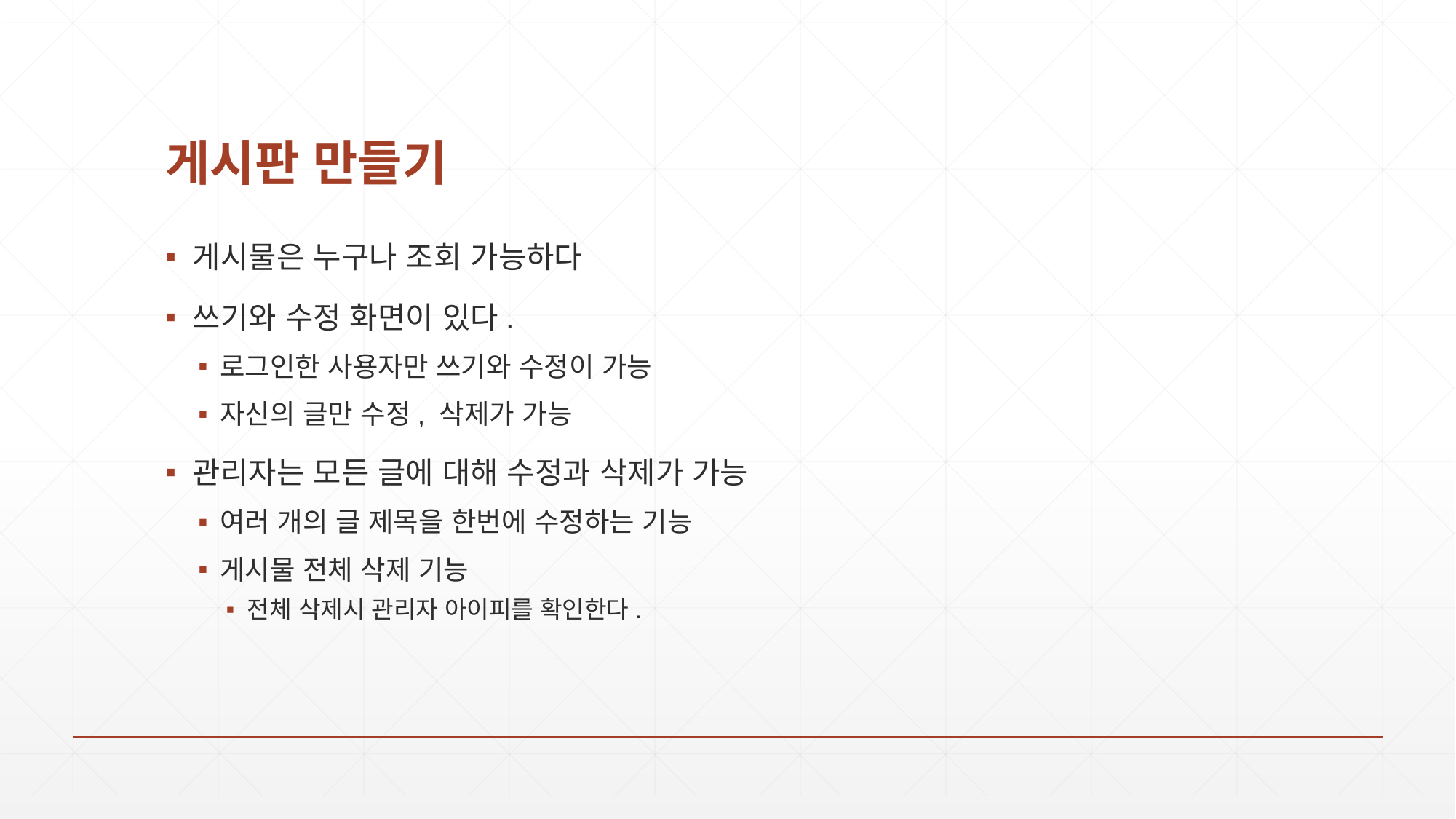

# 게시판 만들기
게시물은 누구나 조회 가능하다
쓰기와 수정 화면이 있다.
로그인한 사용자만 쓰기와 수정이 가능
자신의 글만 수정, 삭제가 가능
관리자는 모든 글에 대해 수정과 삭제가 가능
여러 개의 글 제목을 한번에 수정하는 기능
게시물 전체 삭제 기능
전체 삭제시 관리자 아이피를 확인한다.